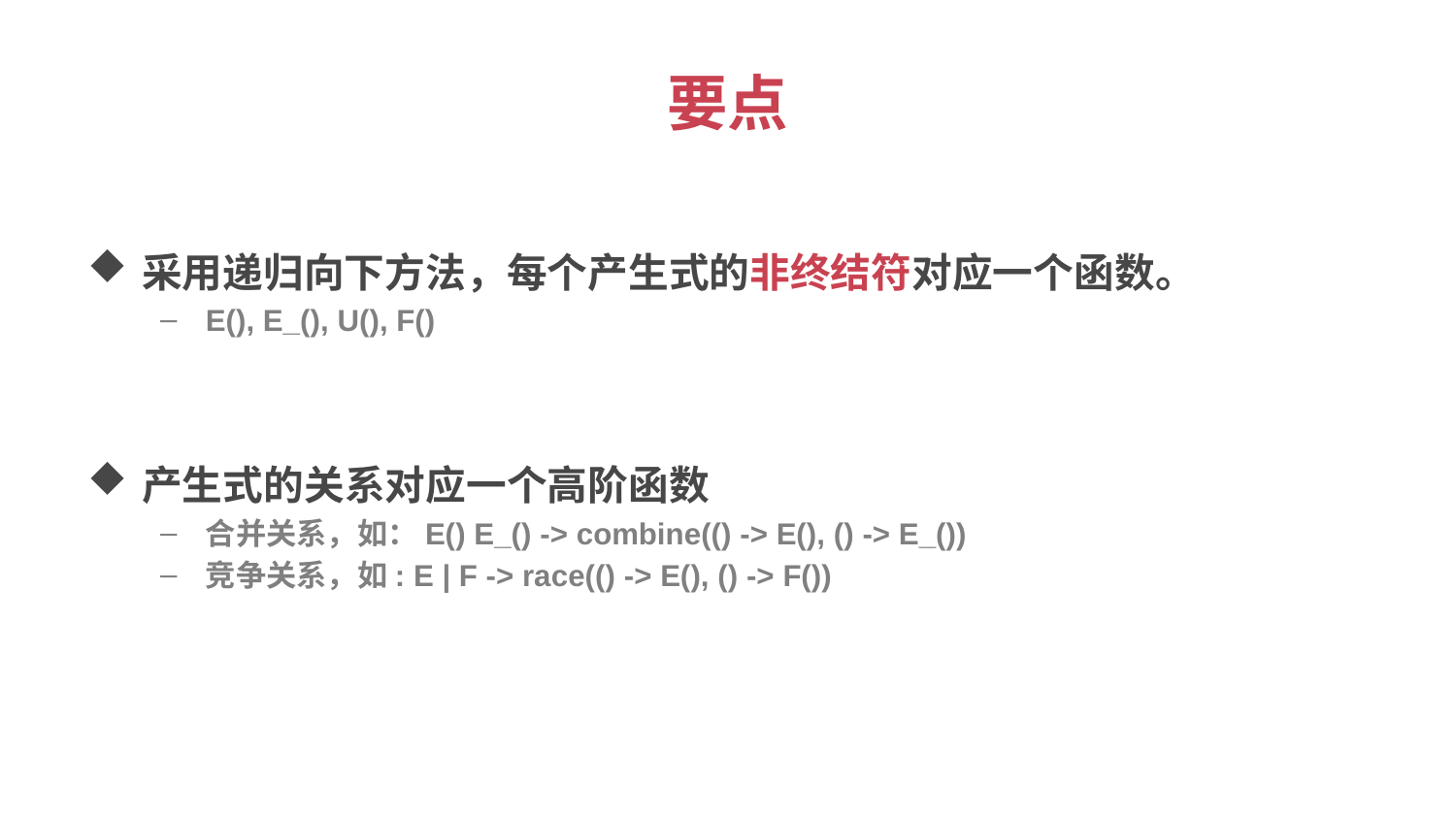

# 要点
采用递归向下方法，每个产生式的非终结符对应一个函数。
E(), E_(), U(), F()

产生式的关系对应一个高阶函数
合并关系，如：E() E_() -> combine(() -> E(), () -> E_())
竞争关系，如: E | F -> race(() -> E(), () -> F())